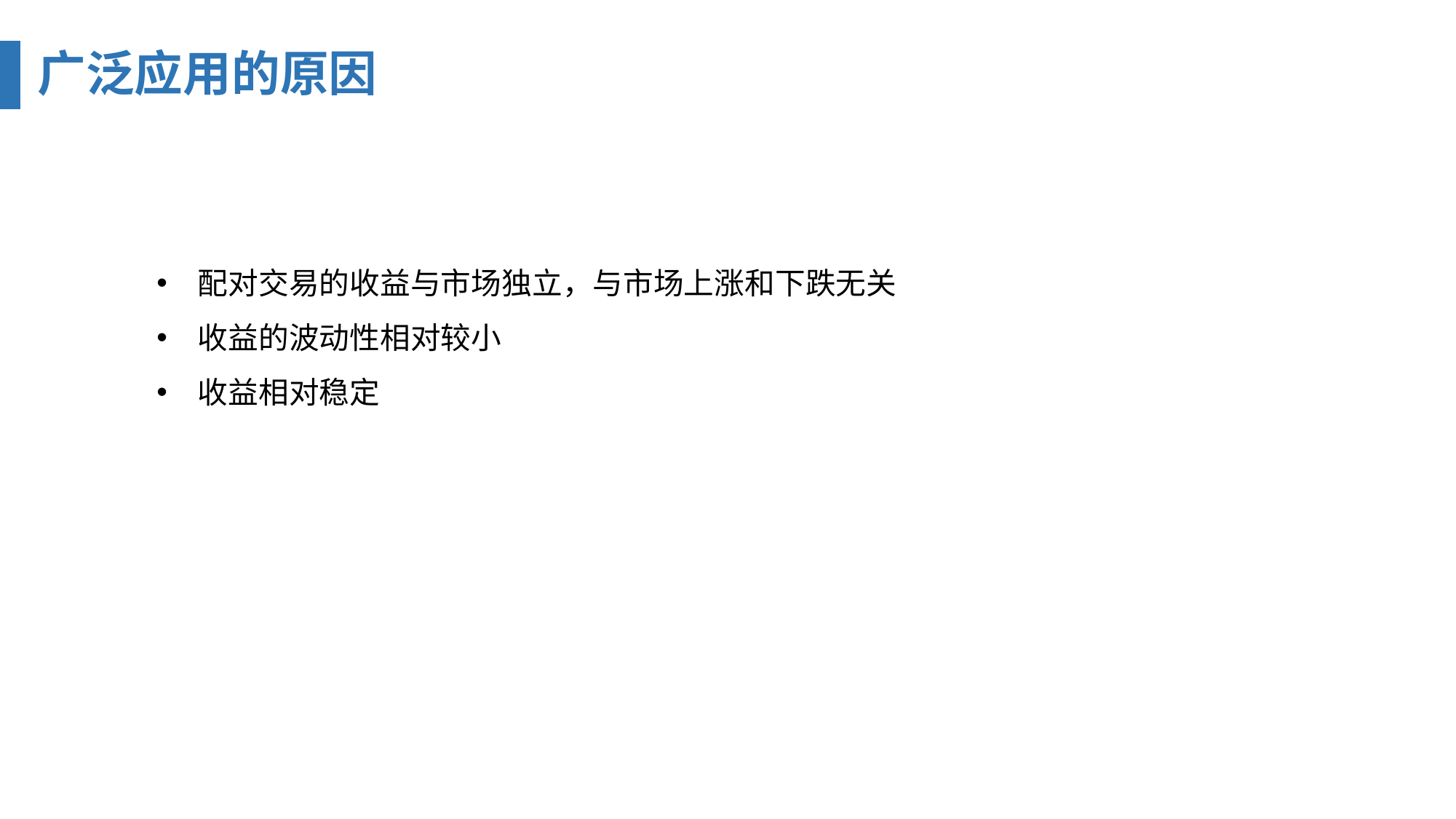

广泛应用的原因

配对交易的收益与市场独立，与市场上涨和下跌无关
收益的波动性相对较小
收益相对稳定